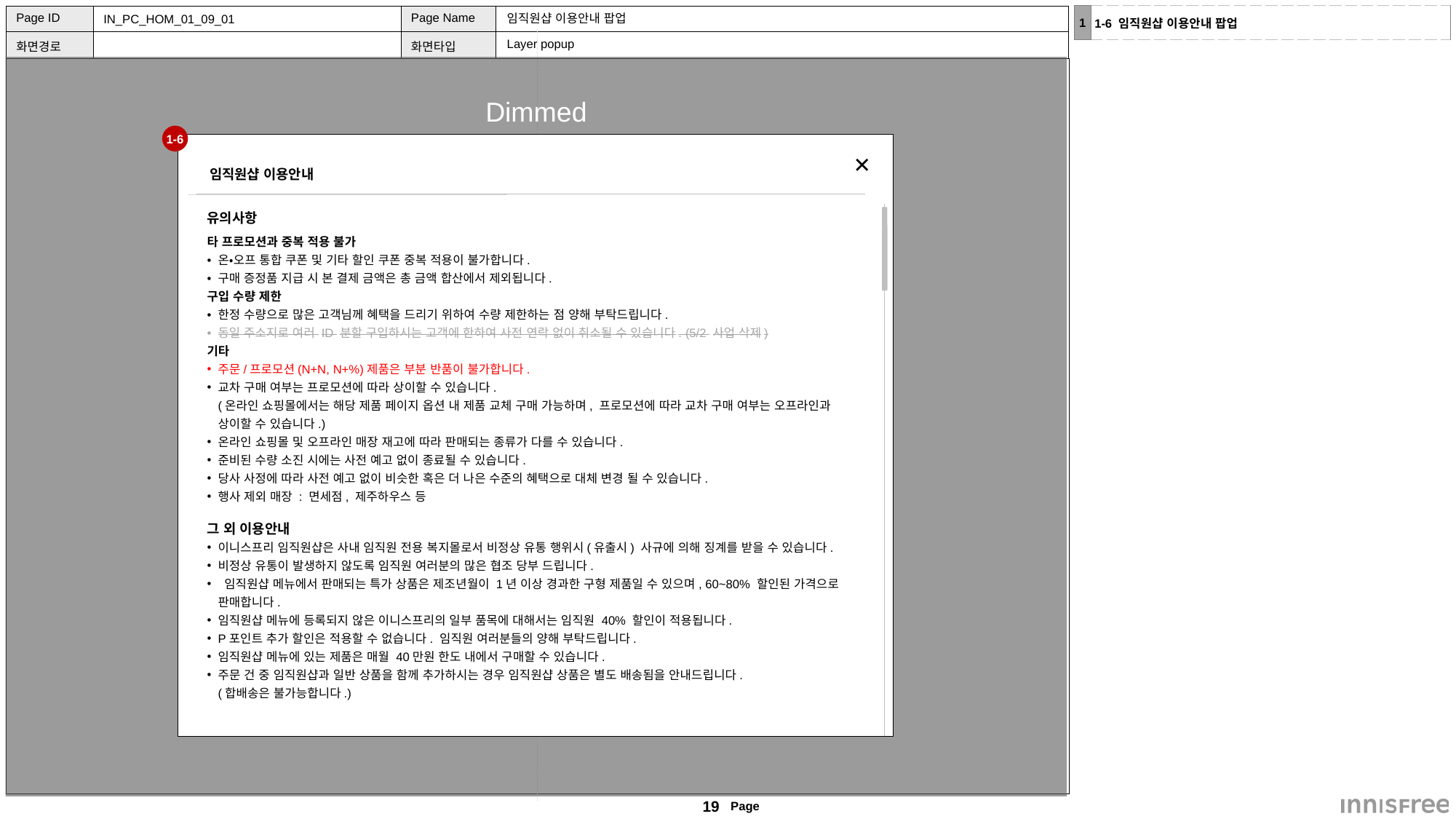

| 1 | 1-6 임직원샵 이용안내 팝업 |
| --- | --- |
IN_PC_HOM_01_09_01
# 임직원샵 이용안내 팝업
Layer popup

Dimmed
1-6

✕
임직원샵 이용안내
유의사항

타 프로모션과 중복 적용 불가
온•오프 통합 쿠폰 및 기타 할인 쿠폰 중복 적용이 불가합니다.
구매 증정품 지급 시 본 결제 금액은 총 금액 합산에서 제외됩니다.
구입 수량 제한
한정 수량으로 많은 고객님께 혜택을 드리기 위하여 수량 제한하는 점 양해 부탁드립니다.
동일 주소지로 여러 ID 분할 구입하시는 고객에 한하여 사전 연락 없이 취소될 수 있습니다. (5/2 사업 삭제)
기타
주문/프로모션(N+N, N+%)제품은 부분 반품이 불가합니다.
교차 구매 여부는 프로모션에 따라 상이할 수 있습니다.
(온라인 쇼핑몰에서는 해당 제품 페이지 옵션 내 제품 교체 구매 가능하며, 프로모션에 따라 교차 구매 여부는 오프라인과 상이할 수 있습니다.)
온라인 쇼핑몰 및 오프라인 매장 재고에 따라 판매되는 종류가 다를 수 있습니다.
준비된 수량 소진 시에는 사전 예고 없이 종료될 수 있습니다.
당사 사정에 따라 사전 예고 없이 비슷한 혹은 더 나은 수준의 혜택으로 대체 변경 될 수 있습니다.
행사 제외 매장 : 면세점, 제주하우스 등

그 외 이용안내
이니스프리 임직원샵은 사내 임직원 전용 복지몰로서 비정상 유통 행위시(유출시) 사규에 의해 징계를 받을 수 있습니다.
비정상 유통이 발생하지 않도록 임직원 여러분의 많은 협조 당부 드립니다.
 임직원샵 메뉴에서 판매되는 특가 상품은 제조년월이 1년 이상 경과한 구형 제품일 수 있으며, 60~80% 할인된 가격으로 판매합니다.
임직원샵 메뉴에 등록되지 않은 이니스프리의 일부 품목에 대해서는 임직원 40% 할인이 적용됩니다.
P포인트 추가 할인은 적용할 수 없습니다. 임직원 여러분들의 양해 부탁드립니다.
임직원샵 메뉴에 있는 제품은 매월 40만원 한도 내에서 구매할 수 있습니다.
주문 건 중 임직원샵과 일반 상품을 함께 추가하시는 경우 임직원샵 상품은 별도 배송됨을 안내드립니다.
(합배송은 불가능합니다.)